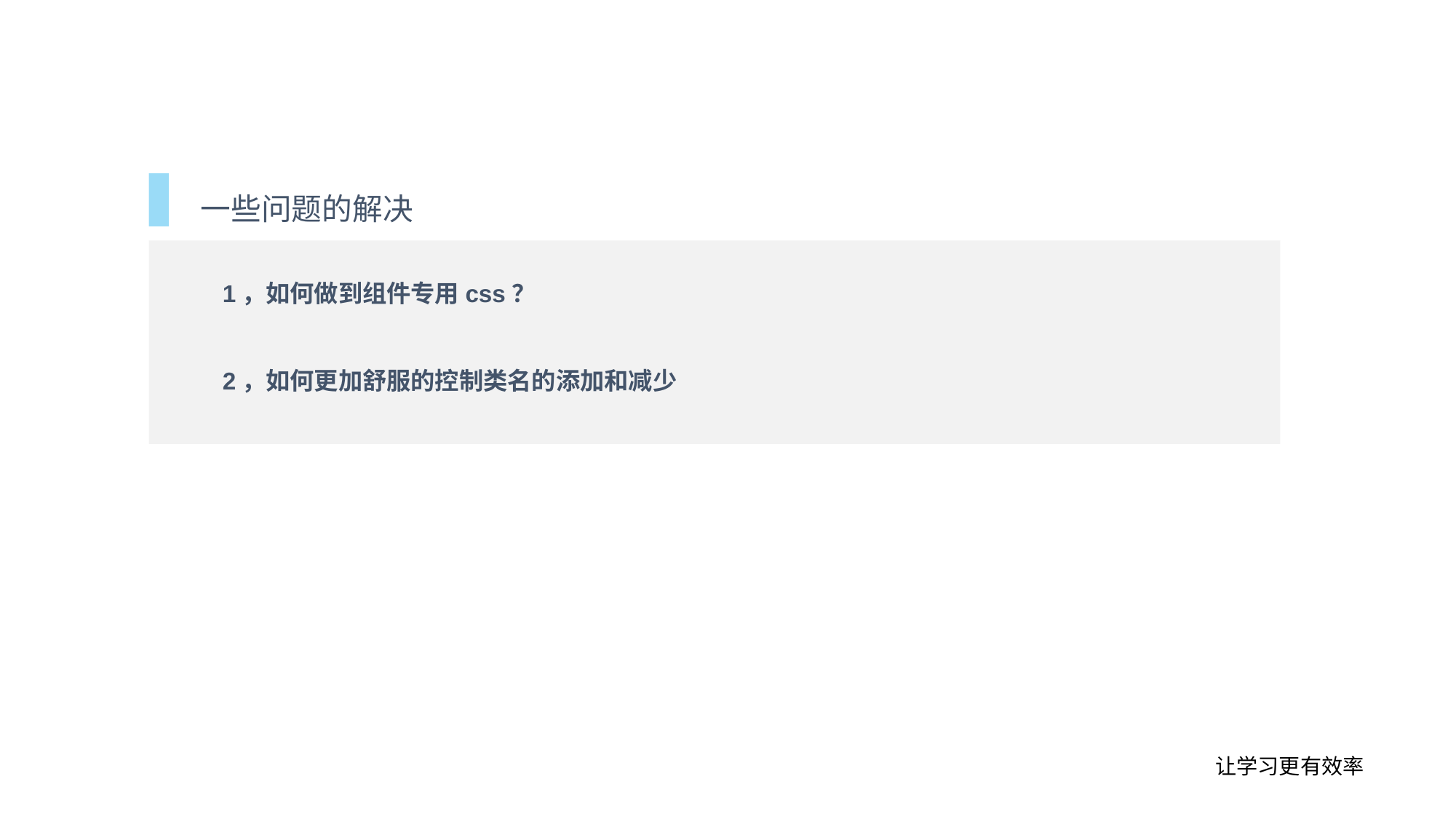

一些问题的解决

1，如何做到组件专用css？

2，如何更加舒服的控制类名的添加和减少